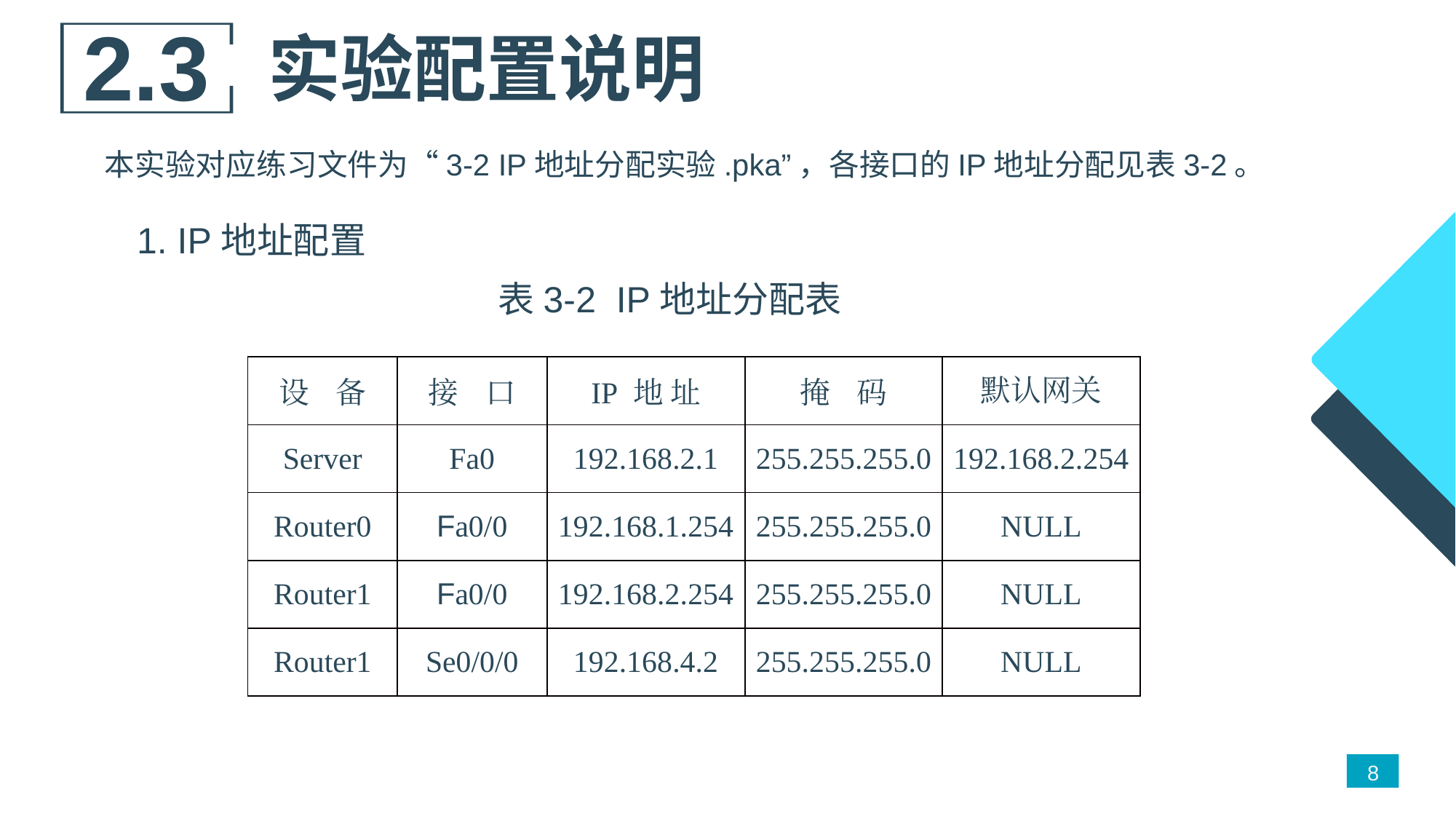

2.3

实验配置说明
本实验对应练习文件为“3-2 IP地址分配实验.pka”，各接口的IP地址分配见表3-2。
1. IP地址配置

表3-2  IP地址分配表

| 设 备 | 接 口 | IP 地 址 | 掩 码 | 默认网关 |
| --- | --- | --- | --- | --- |
| Server | Fa0 | 192.168.2.1 | 255.255.255.0 | 192.168.2.254 |
| Router0 | Fa0/0 | 192.168.1.254 | 255.255.255.0 | NULL |
| Router1 | Fa0/0 | 192.168.2.254 | 255.255.255.0 | NULL |
| Router1 | Se0/0/0 | 192.168.4.2 | 255.255.255.0 | NULL |